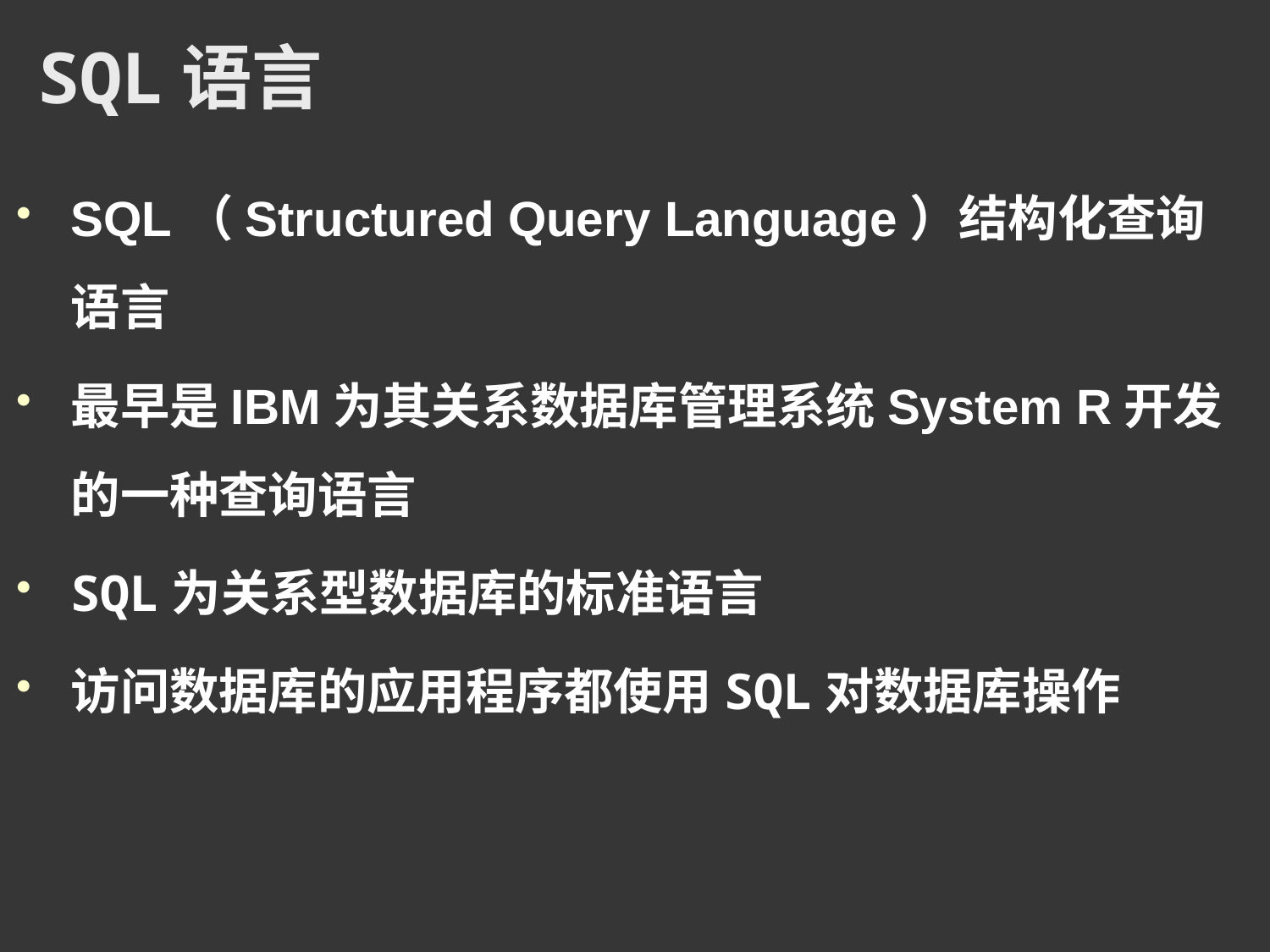

# SQL语言
SQL（Structured Query Language）结构化查询语言
最早是IBM为其关系数据库管理系统System R开发的一种查询语言
SQL为关系型数据库的标准语言
访问数据库的应用程序都使用SQL对数据库操作